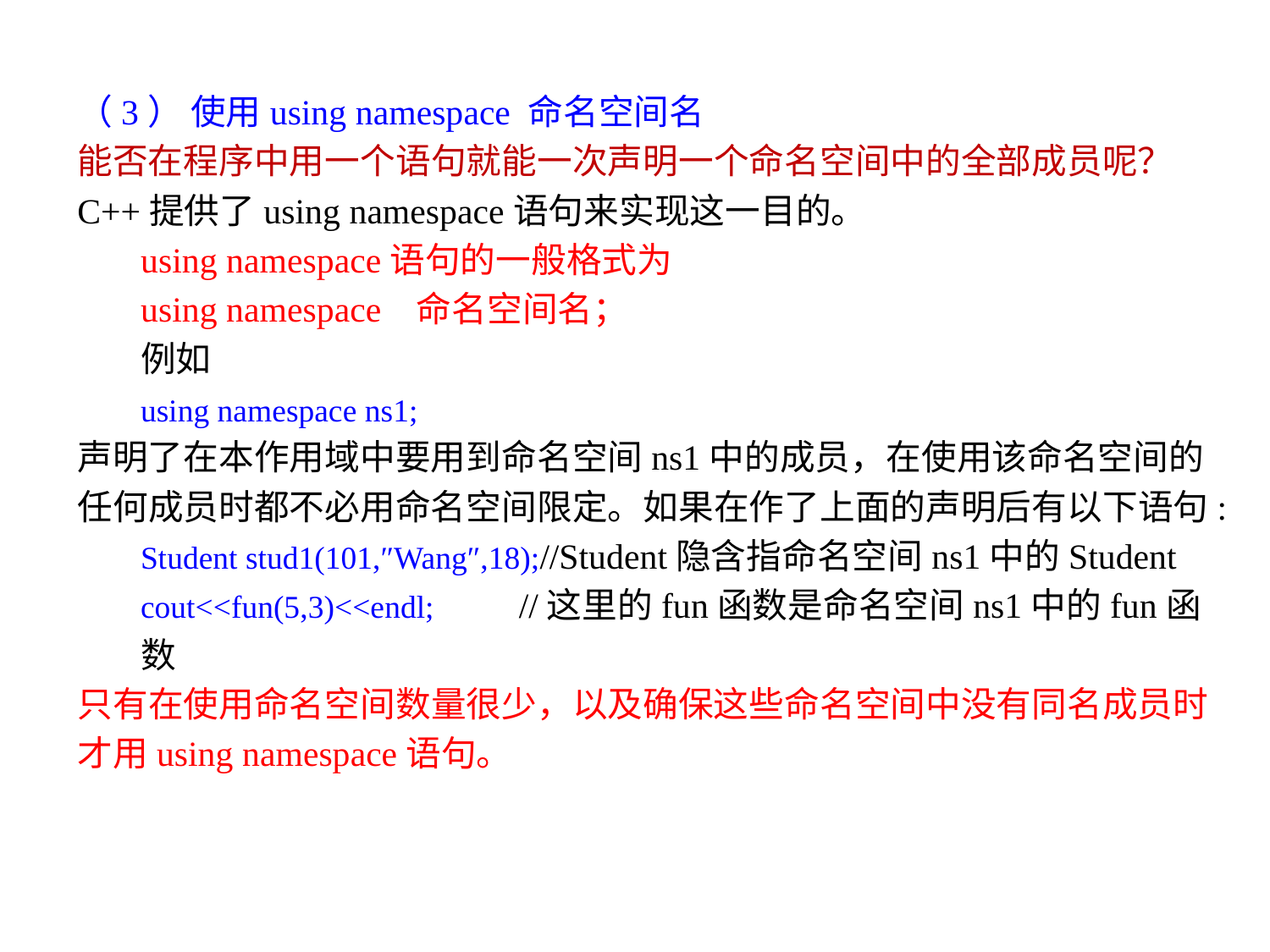

（3） 使用using namespace 命名空间名
能否在程序中用一个语句就能一次声明一个命名空间中的全部成员呢？
C++提供了using namespace语句来实现这一目的。
using namespace语句的一般格式为
using namespace   命名空间名；
例如
using namespace ns1;
声明了在本作用域中要用到命名空间ns1中的成员，在使用该命名空间的任何成员时都不必用命名空间限定。如果在作了上面的声明后有以下语句:
Student stud1(101,″Wang″,18);//Student隐含指命名空间ns1中的Student
cout<<fun(5,3)<<endl;          //这里的fun函数是命名空间ns1中的fun函数
只有在使用命名空间数量很少，以及确保这些命名空间中没有同名成员时才用using namespace语句。